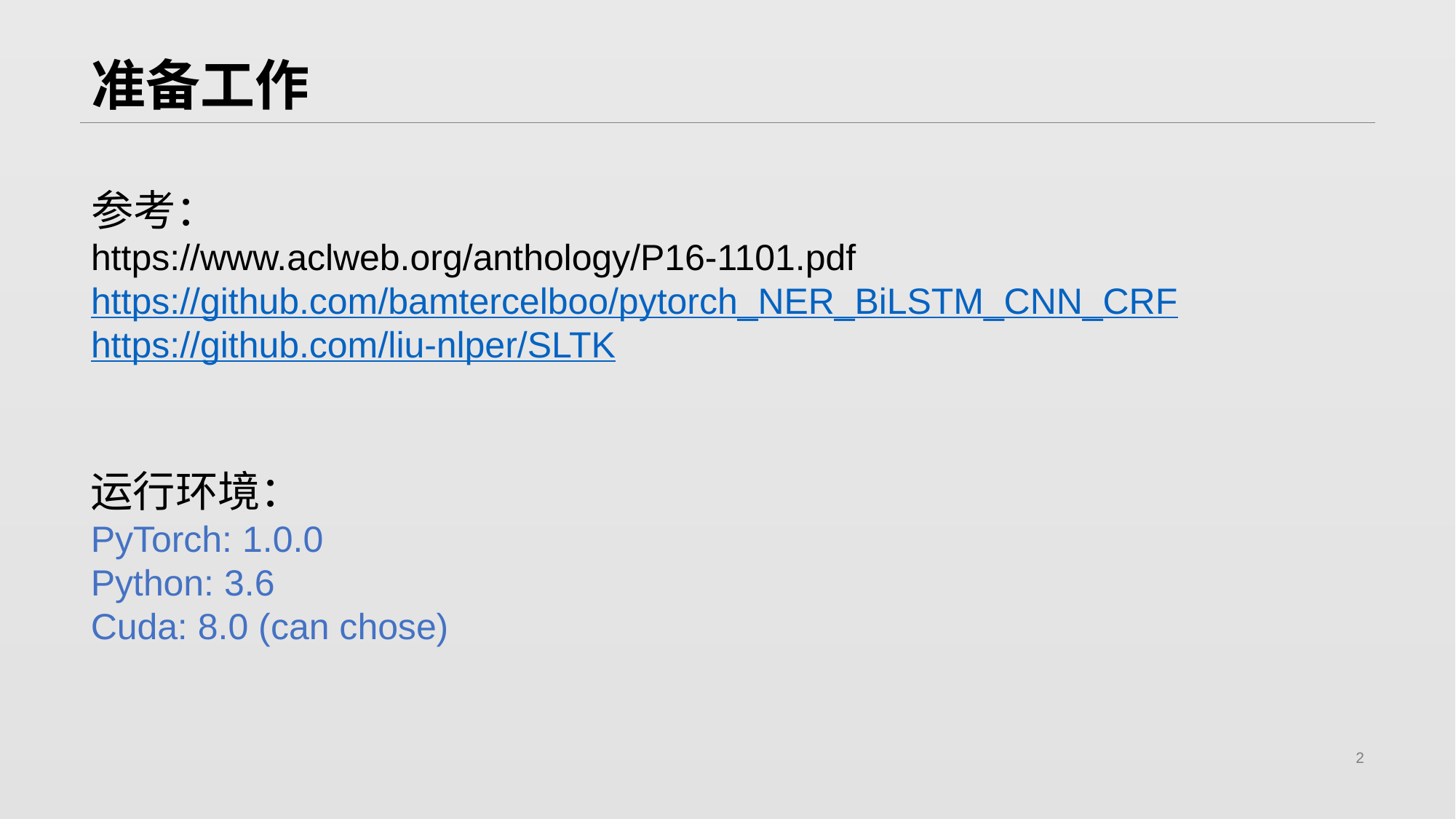

# 准备工作
参考：
https://www.aclweb.org/anthology/P16-1101.pdf
https://github.com/bamtercelboo/pytorch_NER_BiLSTM_CNN_CRF
https://github.com/liu-nlper/SLTK
运行环境：
PyTorch: 1.0.0
Python: 3.6
Cuda: 8.0 (can chose)
2